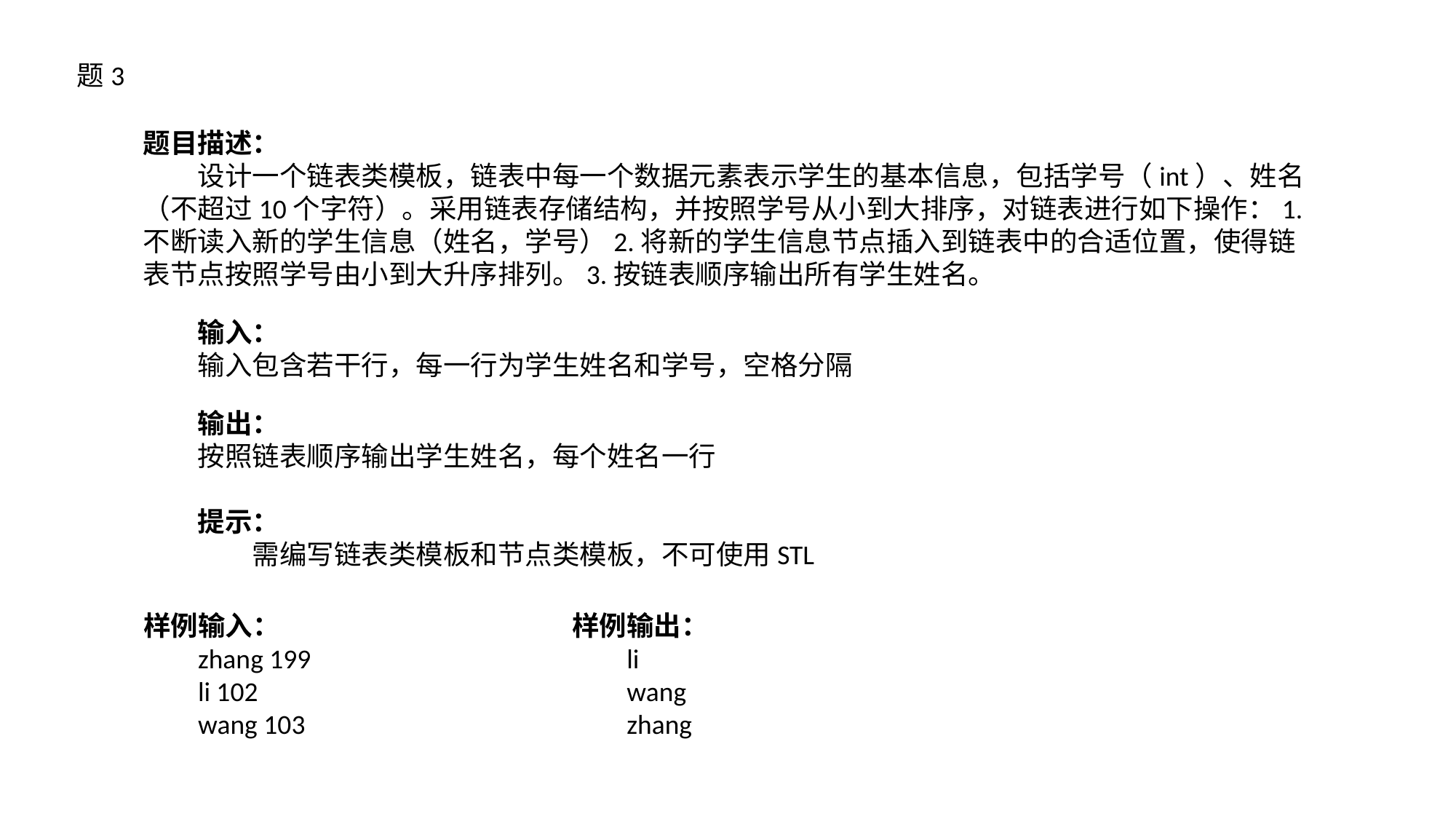

题3
题目描述：
设计一个链表类模板，链表中每一个数据元素表示学生的基本信息，包括学号（int）、姓名（不超过10个字符）。采用链表存储结构，并按照学号从小到大排序，对链表进行如下操作：1.不断读入新的学生信息（姓名，学号）2.将新的学生信息节点插入到链表中的合适位置，使得链表节点按照学号由小到大升序排列。3.按链表顺序输出所有学生姓名。

输入：
输入包含若干行，每一行为学生姓名和学号，空格分隔

输出：
按照链表顺序输出学生姓名，每个姓名一行

提示：
需编写链表类模板和节点类模板，不可使用STL
样例输入：
zhang 199
li 102
wang 103
样例输出：
li
wang
zhang